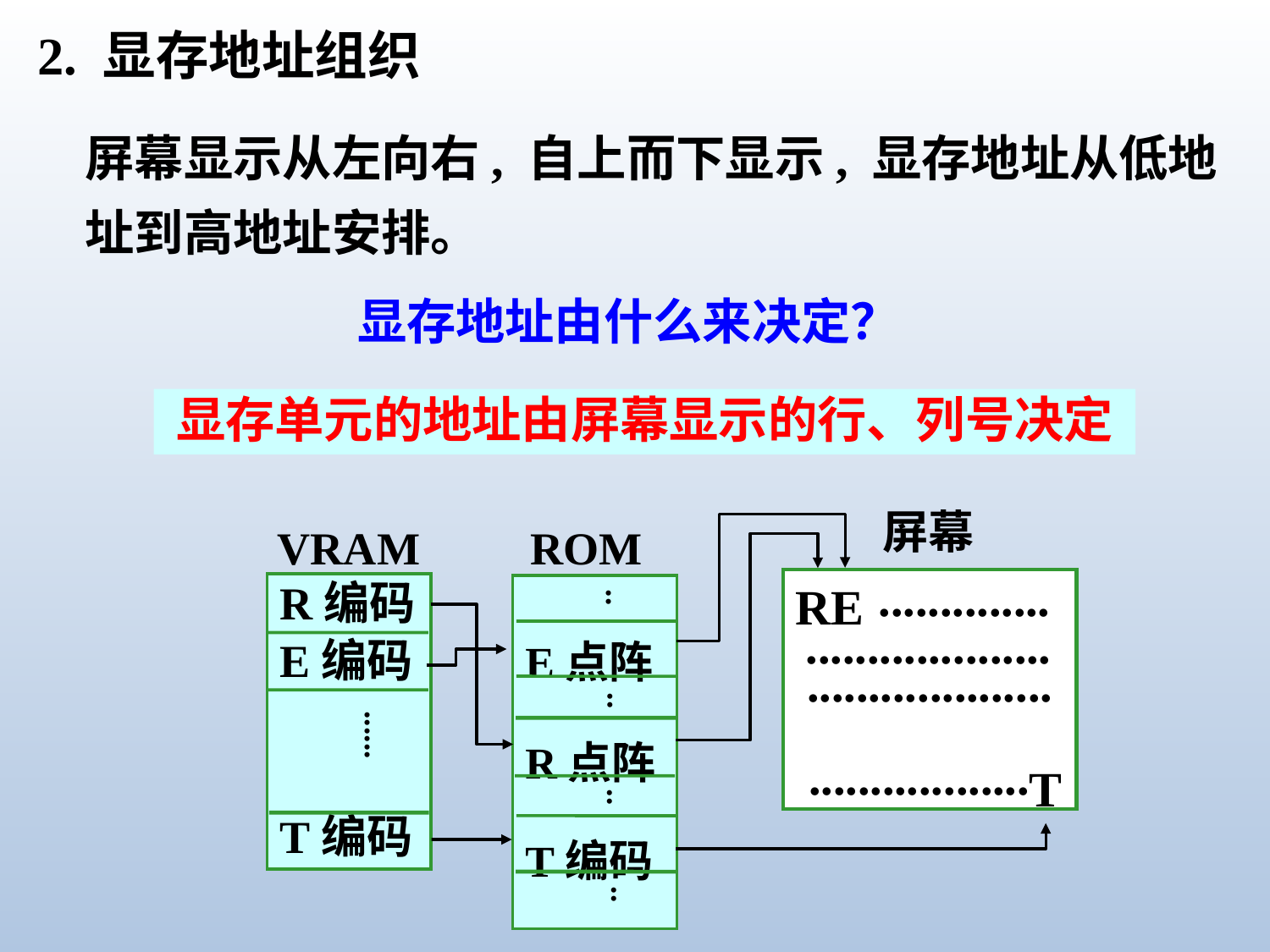

2. 显存地址组织
屏幕显示从左向右, 自上而下显示, 显存地址从低地址到高地址安排。
显存地址由什么来决定？
显存单元的地址由屏幕显示的行、列号决定
屏幕
..............
RE

....................
....................
..................
T
ROM
VRAM

R编码
E编码

T编码

E点阵

R点阵

T编码

..

..

......

..

..